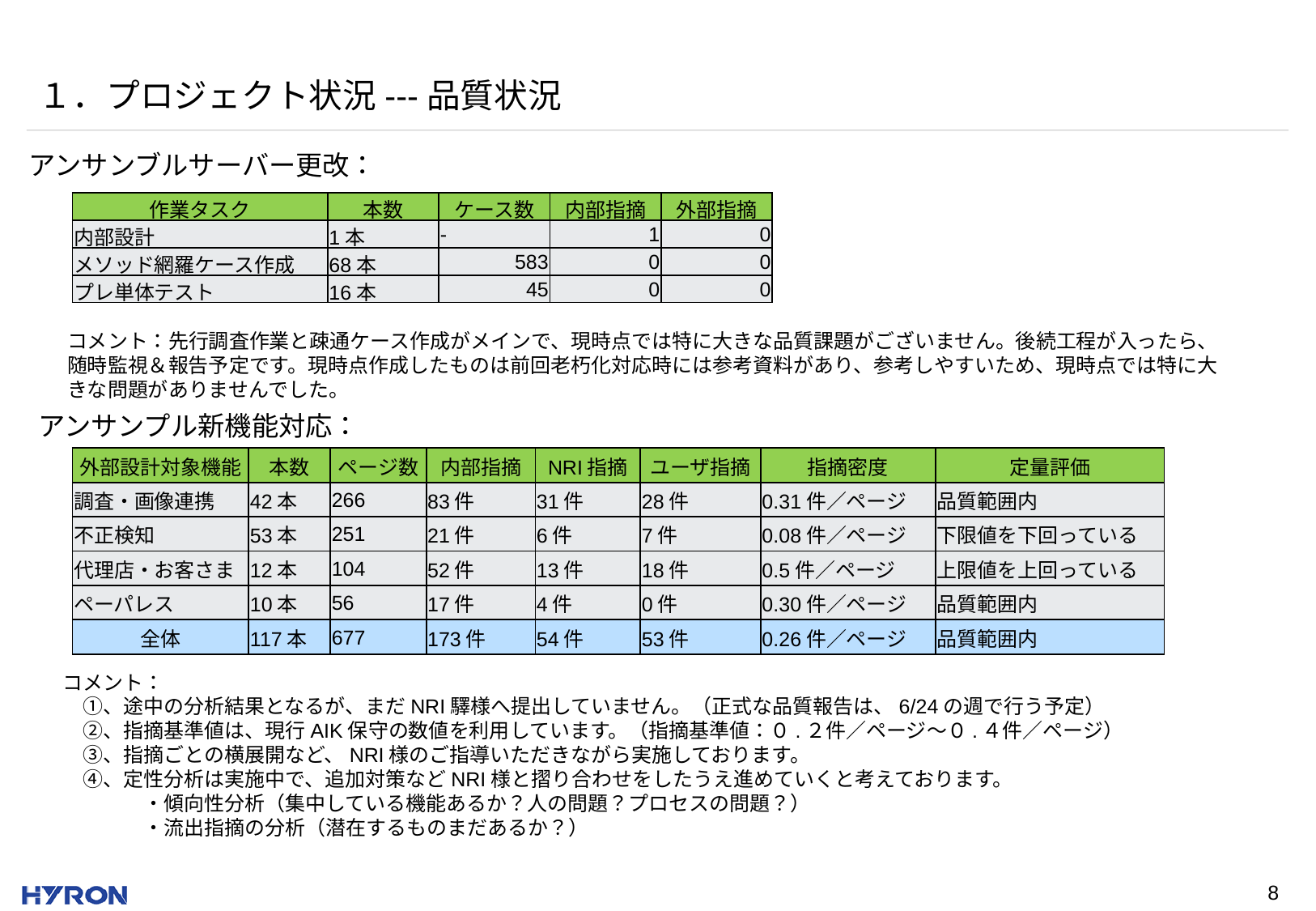

１．プロジェクト状況---品質状況
アンサンブルサーバー更改：
| 作業タスク | 本数 | ケース数 | 内部指摘 | 外部指摘 |
| --- | --- | --- | --- | --- |
| 内部設計 | 1本 | - | 1 | 0 |
| メソッド網羅ケース作成 | 68本 | 583 | 0 | 0 |
| プレ単体テスト | 16本 | 45 | 0 | 0 |
コメント：先行調査作業と疎通ケース作成がメインで、現時点では特に大きな品質課題がございません。後続工程が入ったら、随時監視＆報告予定です。現時点作成したものは前回老朽化対応時には参考資料があり、参考しやすいため、現時点では特に大きな問題がありませんでした。
アンサンプル新機能対応：
| 外部設計対象機能 | 本数 | ページ数 | 内部指摘 | NRI指摘 | ユーザ指摘 | 指摘密度 | 定量評価 |
| --- | --- | --- | --- | --- | --- | --- | --- |
| 調査・画像連携 | 42本 | 266 | 83件 | 31件 | 28件 | 0.31件／ページ | 品質範囲内 |
| 不正検知 | 53本 | 251 | 21件 | 6件 | 7件 | 0.08件／ページ | 下限値を下回っている |
| 代理店・お客さま | 12本 | 104 | 52件 | 13件 | 18件 | 0.5件／ページ | 上限値を上回っている |
| ペーパレス | 10本 | 56 | 17件 | 4件 | 0件 | 0.30件／ページ | 品質範囲内 |
| 全体 | 117本 | 677 | 173件 | 54件 | 53件 | 0.26件／ページ | 品質範囲内 |
コメント：
　①、途中の分析結果となるが、まだNRI驛様へ提出していません。（正式な品質報告は、6/24の週で行う予定）
　②、指摘基準値は、現行AIK保守の数値を利用しています。（指摘基準値：０.２件／ページ～０.４件／ページ）
　③、指摘ごとの横展開など、NRI様のご指導いただきながら実施しております。
　④、定性分析は実施中で、追加対策などNRI様と摺り合わせをしたうえ進めていくと考えております。
　　　　・傾向性分析（集中している機能あるか？人の問題？プロセスの問題？）
　　　　・流出指摘の分析（潜在するものまだあるか？）